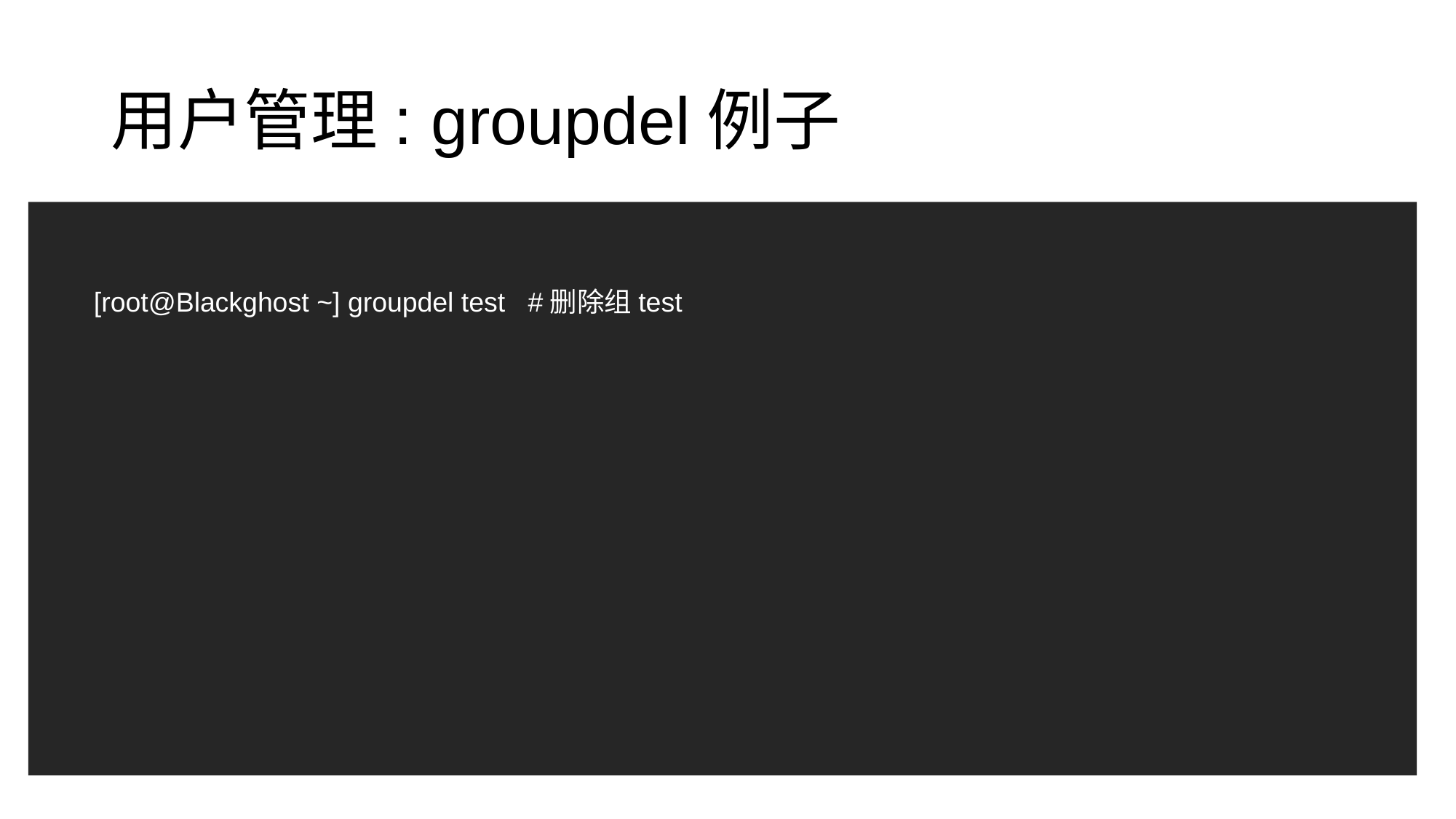

# 用户管理: groupdel例子

[root@Blackghost ~] groupdel test   #删除组test